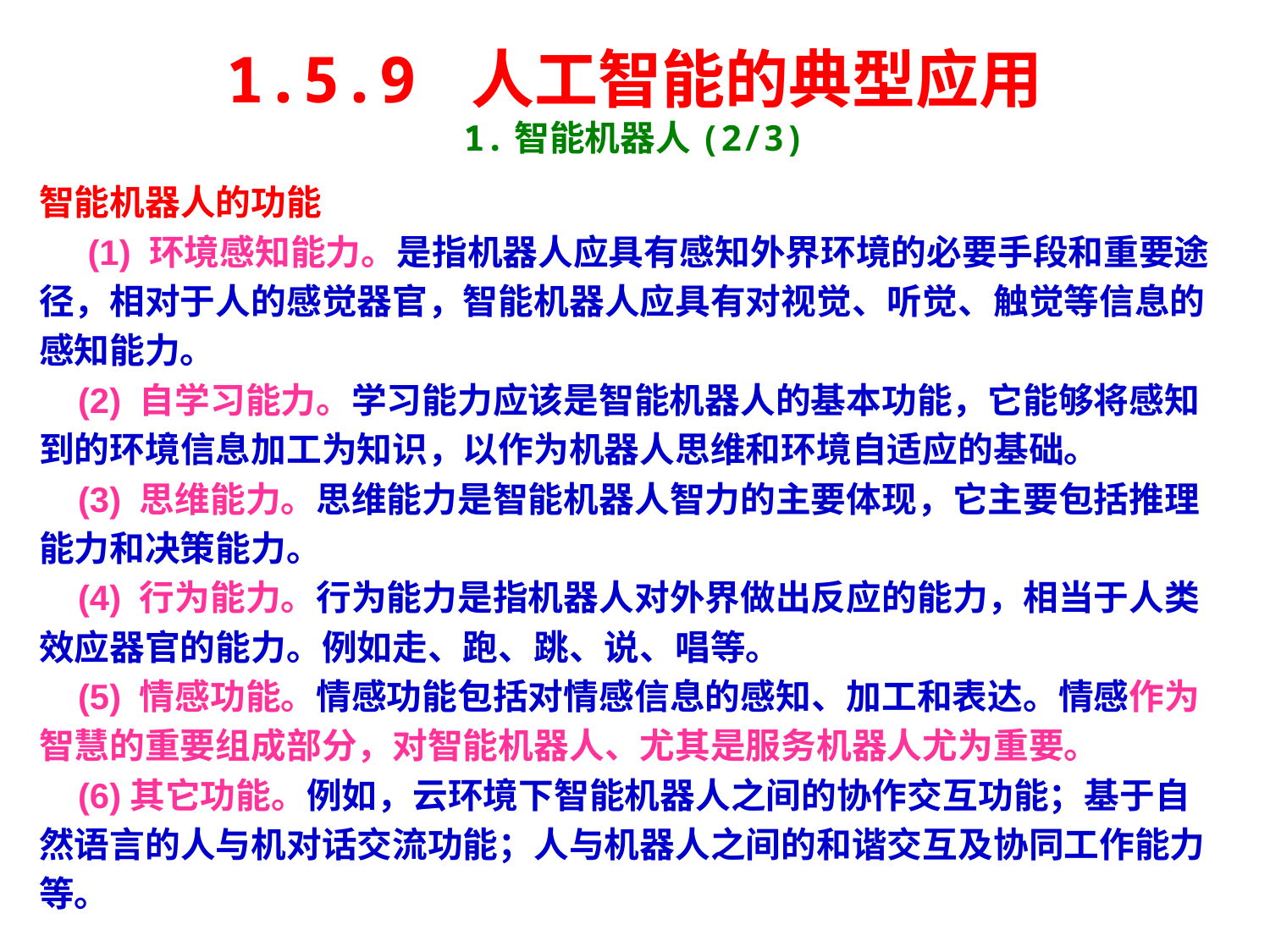

# 1.5.9 人工智能的典型应用 1.智能机器人(2/3)
智能机器人的功能
     (1) 环境感知能力。是指机器人应具有感知外界环境的必要手段和重要途径，相对于人的感觉器官，智能机器人应具有对视觉、听觉、触觉等信息的感知能力。
    (2) 自学习能力。学习能力应该是智能机器人的基本功能，它能够将感知到的环境信息加工为知识，以作为机器人思维和环境自适应的基础。
    (3) 思维能力。思维能力是智能机器人智力的主要体现，它主要包括推理能力和决策能力。
    (4) 行为能力。行为能力是指机器人对外界做出反应的能力，相当于人类效应器官的能力。例如走、跑、跳、说、唱等。
    (5) 情感功能。情感功能包括对情感信息的感知、加工和表达。情感作为智慧的重要组成部分，对智能机器人、尤其是服务机器人尤为重要。
    (6)其它功能。例如，云环境下智能机器人之间的协作交互功能；基于自然语言的人与机对话交流功能；人与机器人之间的和谐交互及协同工作能力等。
56